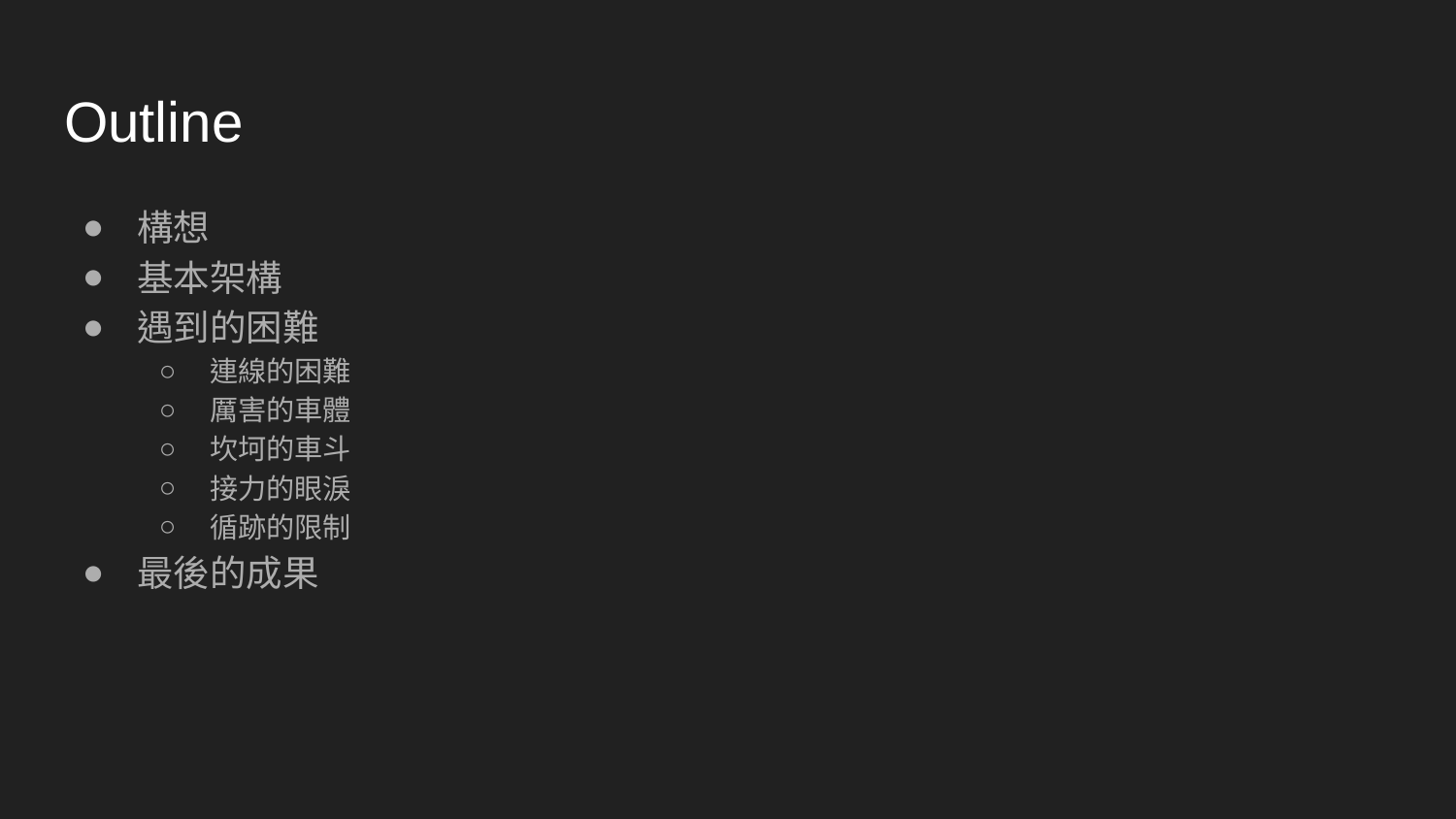

# Outline
構想
基本架構
遇到的困難
連線的困難
厲害的車體
坎坷的車斗
接力的眼淚
循跡的限制
最後的成果